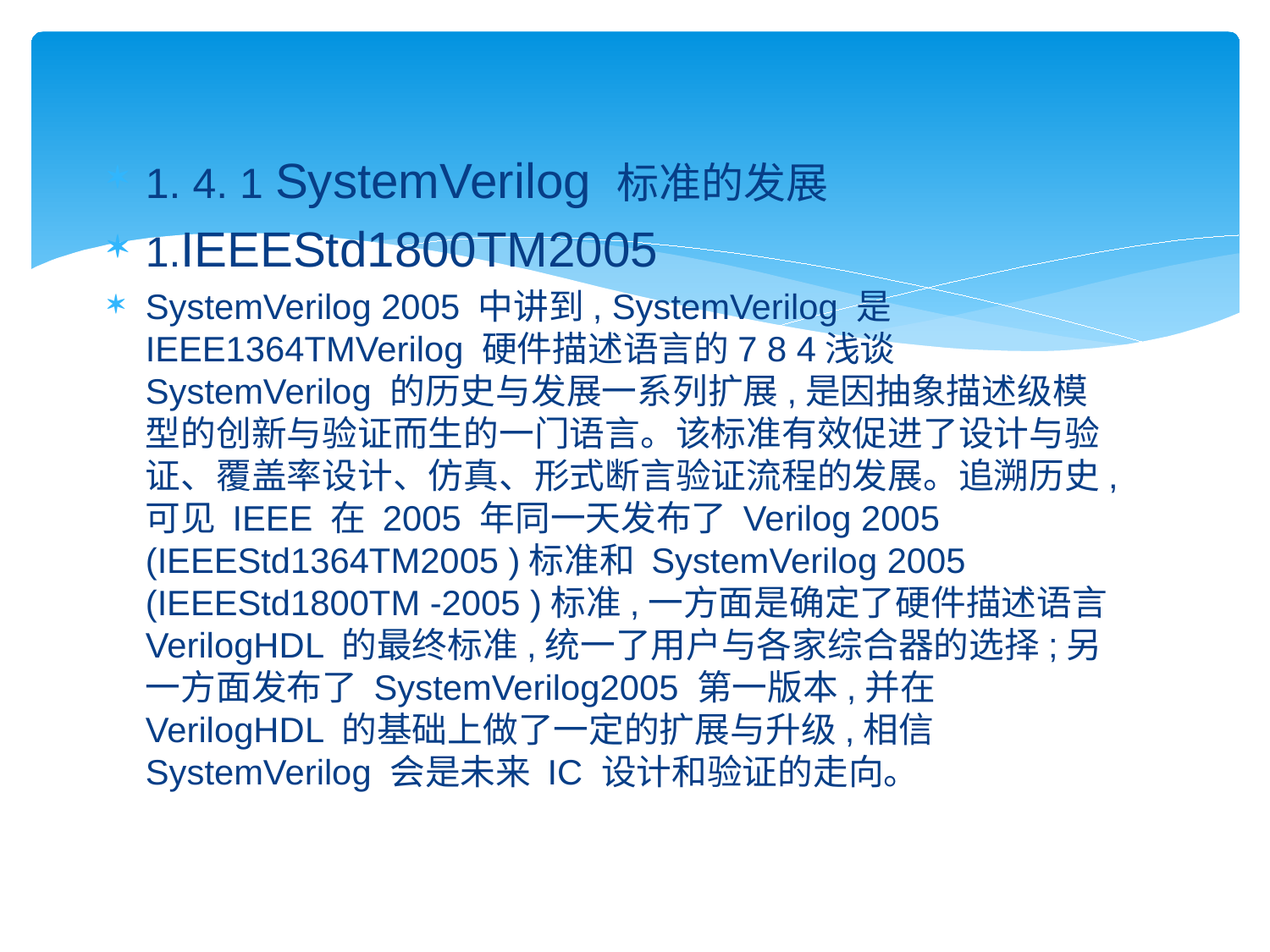

1. 4. 1 SystemVerilog 标准的发展
1.IEEEStd1800TM2005
SystemVerilog 2005 中讲到, SystemVerilog 是 IEEE1364TMVerilog 硬件描述语言的7 8 4浅谈 SystemVerilog 的历史与发展一系列扩展,是因抽象描述级模型的创新与验证而生的一门语言。该标准有效促进了设计与验证、覆盖率设计、仿真、形式断言验证流程的发展。追溯历史,可见 IEEE 在 2005 年同一天发布了 Verilog 2005 (IEEEStd1364TM2005 )标准和 SystemVerilog 2005 (IEEEStd1800TM -2005 )标准,一方面是确定了硬件描述语言VerilogHDL 的最终标准,统一了用户与各家综合器的选择;另一方面发布了 SystemVerilog2005 第一版本,并在 VerilogHDL 的基础上做了一定的扩展与升级,相信SystemVerilog 会是未来 IC 设计和验证的走向。
#